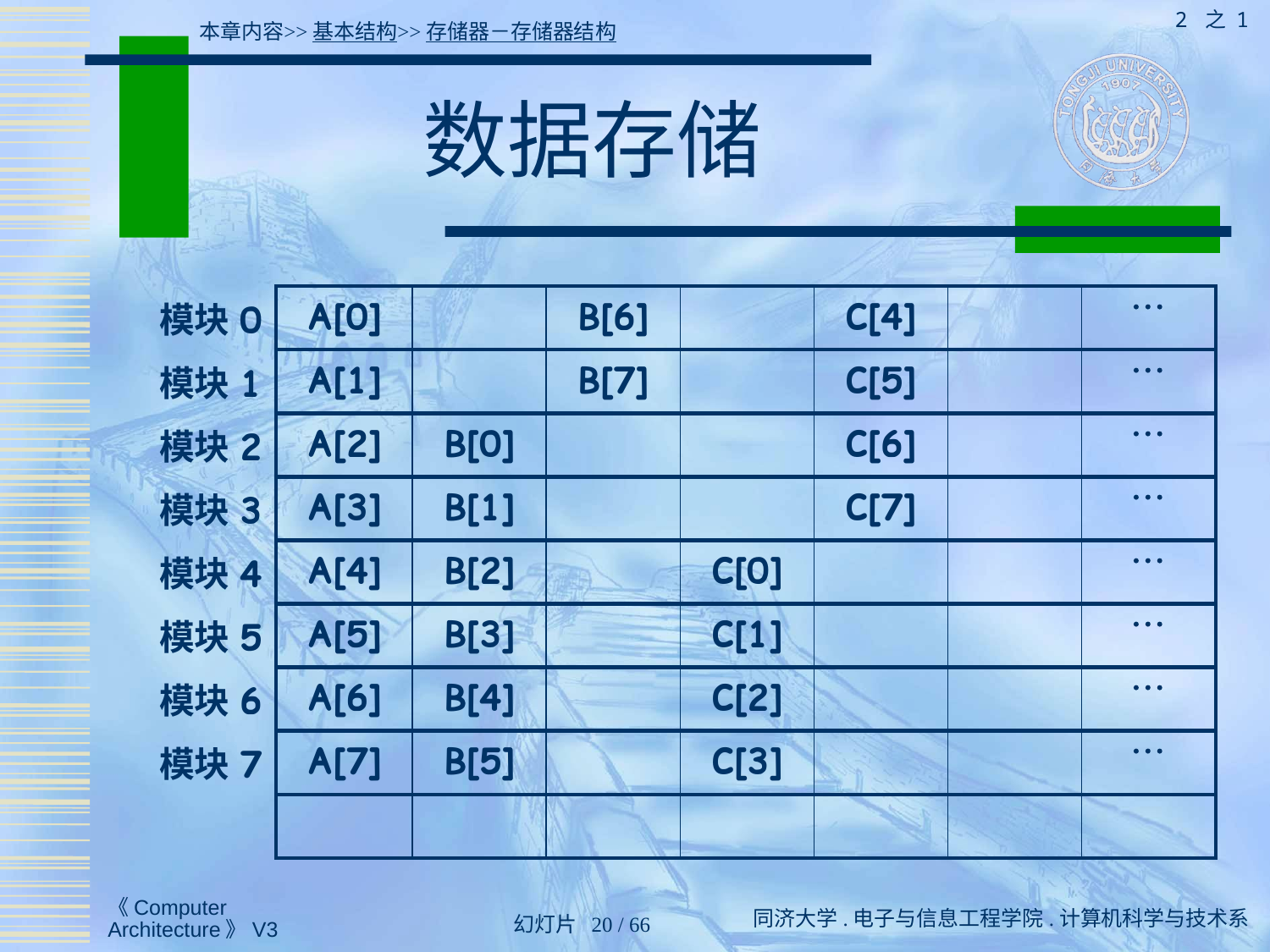

2 之 1
本章内容>>基本结构>>存储器－存储器结构
# 数据存储
| 模块0 | A[0] |  | B[6] |  | C[4] |  | … |
| --- | --- | --- | --- | --- | --- | --- | --- |
| 模块1 | A[1] |  | B[7] |  | C[5] |  | … |
| --- | --- | --- | --- | --- | --- | --- | --- |
| 模块2 | A[2] | B[0] |  |  | C[6] |  | … |
| --- | --- | --- | --- | --- | --- | --- | --- |
| 模块3 | A[3] | B[1] |  |  | C[7] |  | … |
| --- | --- | --- | --- | --- | --- | --- | --- |
| 模块4 | A[4] | B[2] |  | C[0] |  |  | … |
| --- | --- | --- | --- | --- | --- | --- | --- |
| 模块5 | A[5] | B[3] |  | C[1] |  |  | … |
| --- | --- | --- | --- | --- | --- | --- | --- |
| 模块6 | A[6] | B[4] |  | C[2] |  |  | … |
| --- | --- | --- | --- | --- | --- | --- | --- |
| 模块7 | A[7] | B[5] |  | C[3] |  |  | … |
| --- | --- | --- | --- | --- | --- | --- | --- |